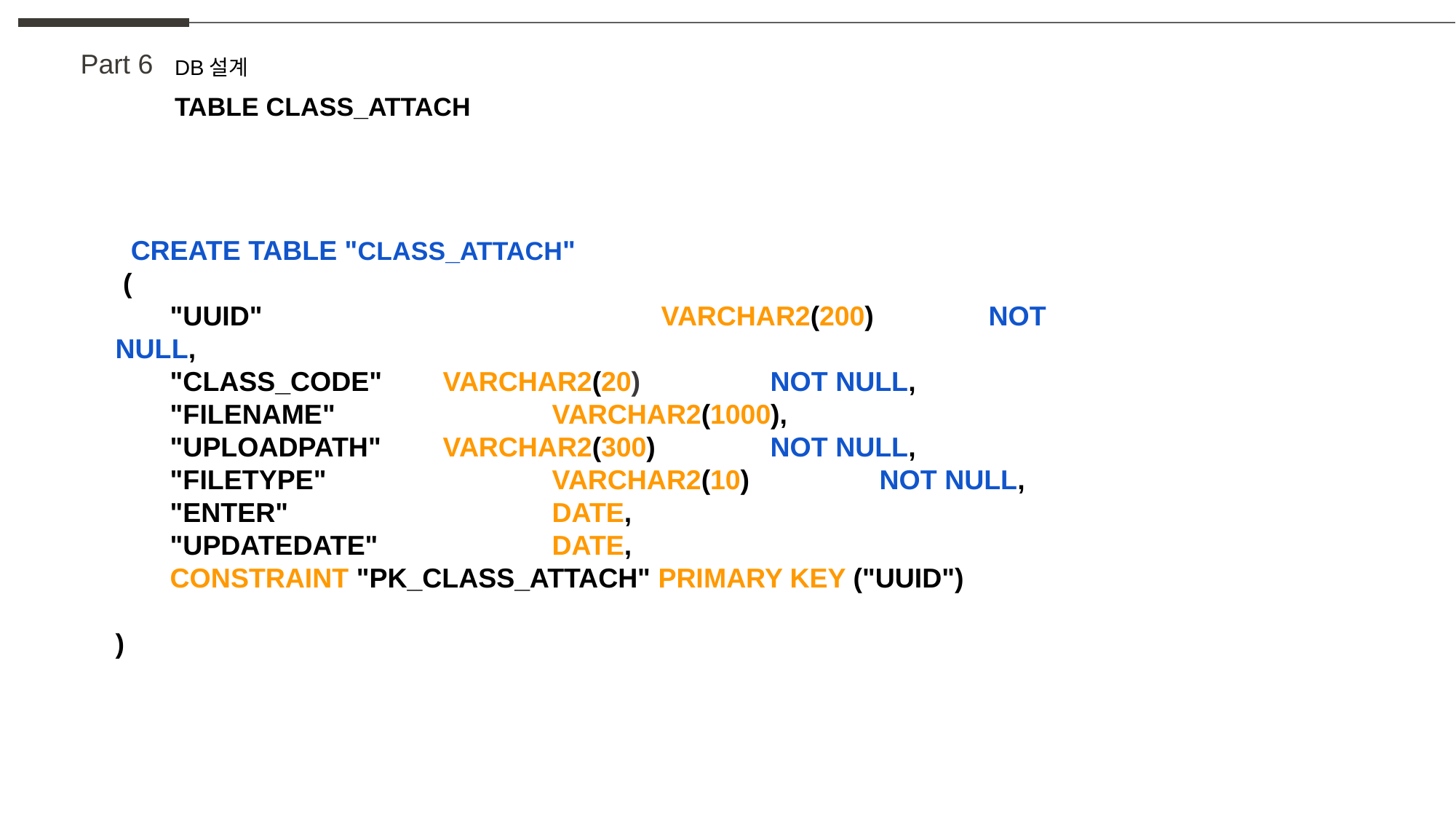

Part 6
DB설계
TABLE CLASS_ATTACH

  CREATE TABLE "CLASS_ATTACH"
 (
"UUID" 				VARCHAR2(200) 	NOT NULL,
"CLASS_CODE" 	VARCHAR2(20) 		NOT NULL,
"FILENAME" 		VARCHAR2(1000),
"UPLOADPATH" 	VARCHAR2(300) 	NOT NULL,
"FILETYPE" 		VARCHAR2(10) 		NOT NULL,
"ENTER" 			DATE,
"UPDATEDATE" 		DATE,
CONSTRAINT "PK_CLASS_ATTACH" PRIMARY KEY ("UUID")

)